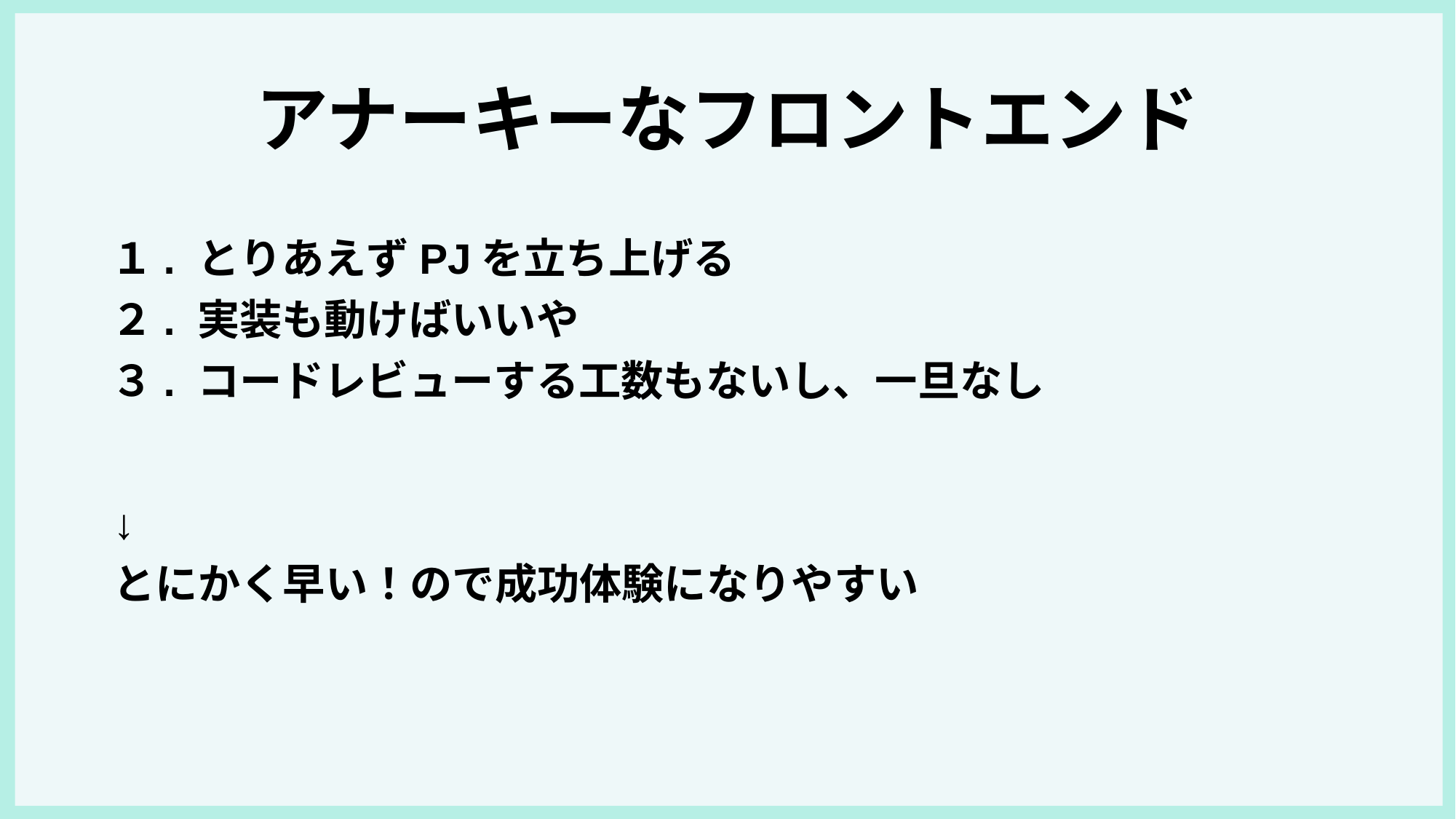

# アナーキーなフロントエンド
１. とりあえずPJを立ち上げる
２. 実装も動けばいいや
３. コードレビューする工数もないし、一旦なし
↓
とにかく早い！ので成功体験になりやすい